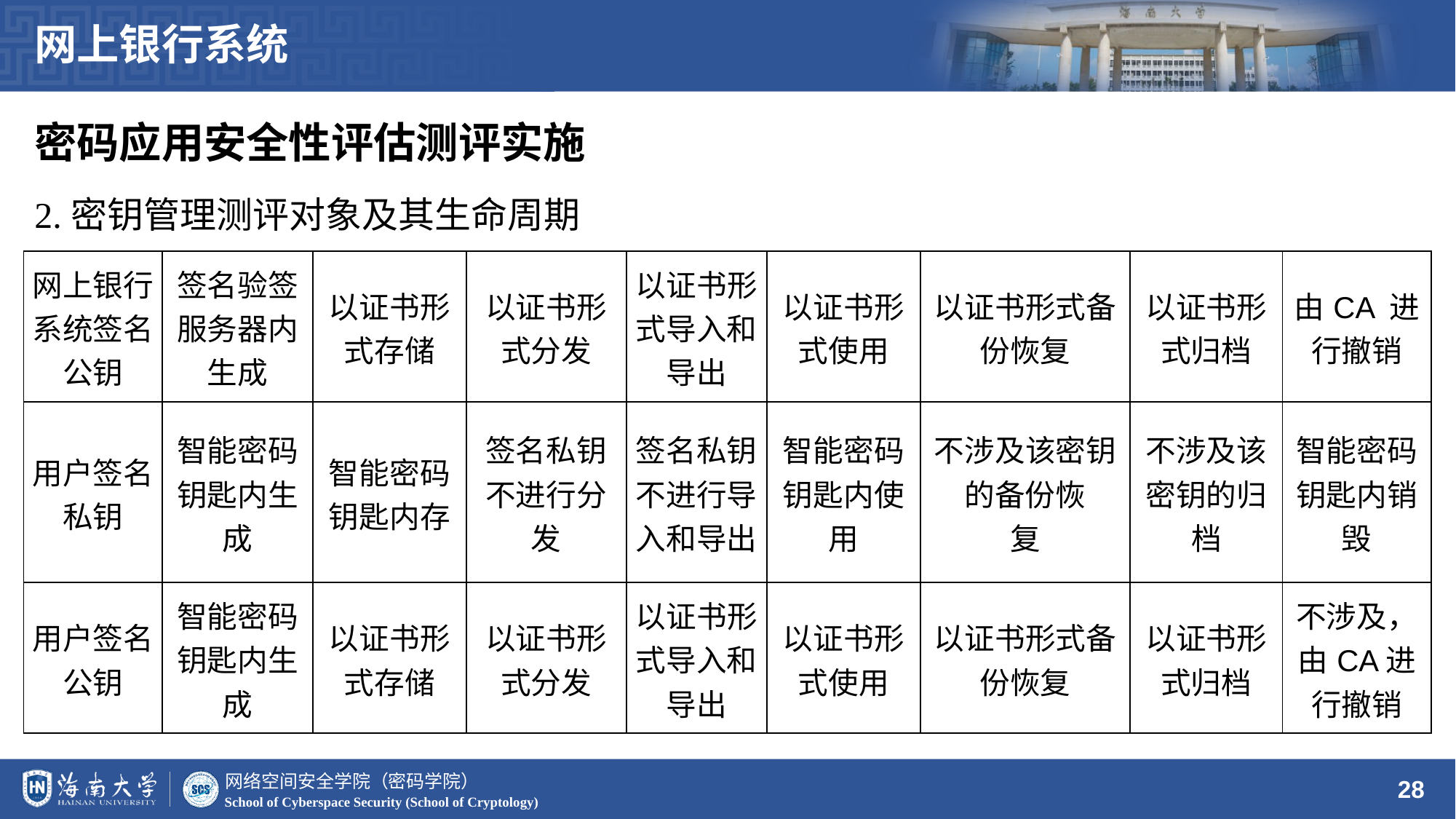

网上银行系统

密码应用安全性评估测评实施
2.密钥管理测评对象及其生命周期

| 网上银行系统签名公钥 | 签名验签服务器内生成 | 以证书形式存储 | 以证书形式分发 | 以证书形式导入和导出 | 以证书形式使用 | 以证书形式备份恢复 | 以证书形式归档 | 由CA 进行撤销 |
| --- | --- | --- | --- | --- | --- | --- | --- | --- |
| 用户签名私钥 | 智能密码钥匙内生成 | 智能密码钥匙内存 | 签名私钥不进行分发 | 签名私钥不进行导入和导出 | 智能密码钥匙内使用 | 不涉及该密钥的备份恢 复 | 不涉及该密钥的归档 | 智能密码钥匙内销毁 |
| 用户签名公钥 | 智能密码钥匙内生成 | 以证书形式存储 | 以证书形式分发 | 以证书形式导入和导出 | 以证书形式使用 | 以证书形式备份恢复 | 以证书形式归档 | 不涉及，由CA进行撤销 |
28